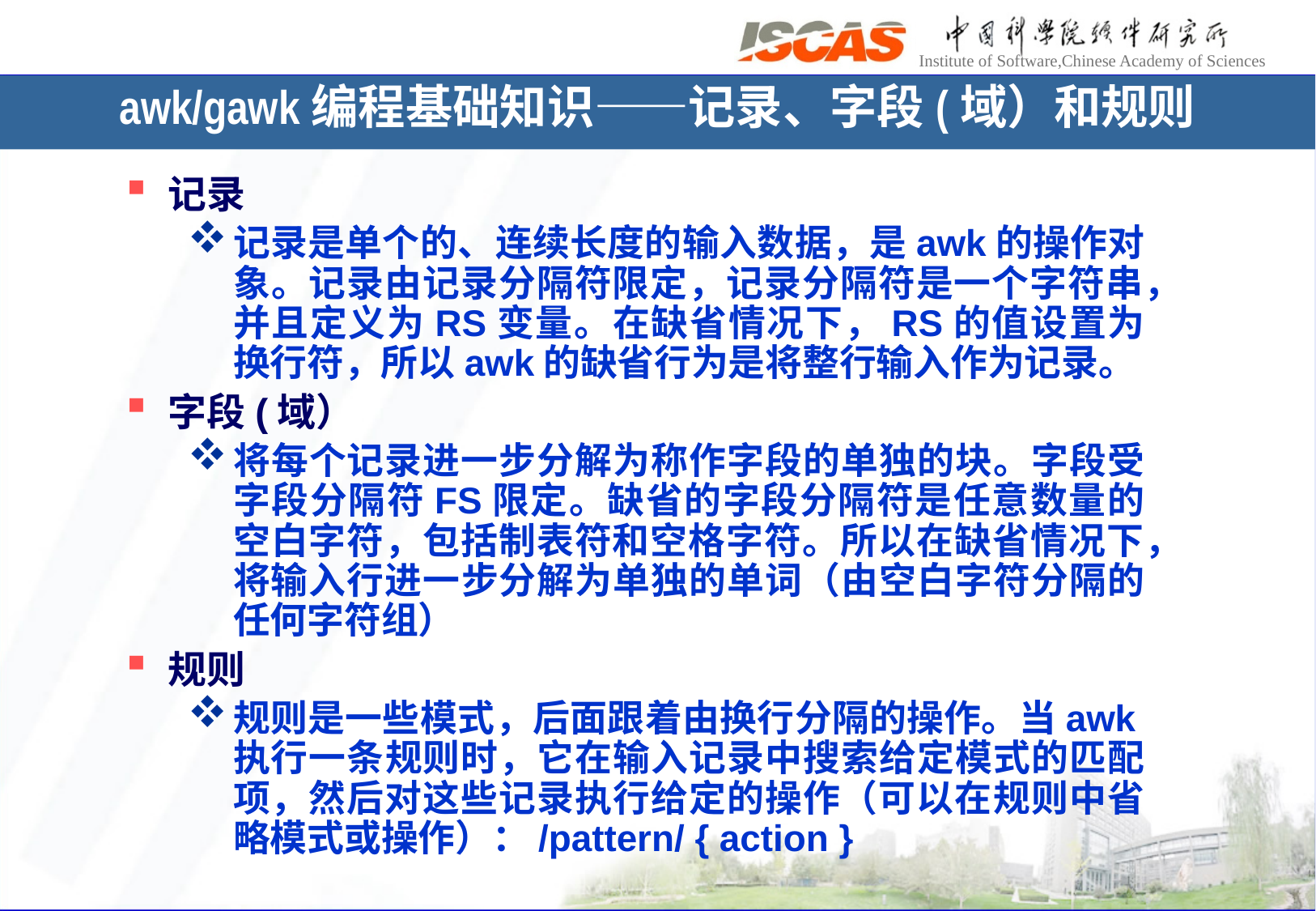

awk/gawk编程基础知识——记录、字段(域）和规则
记录
记录是单个的、连续长度的输入数据，是awk的操作对象。记录由记录分隔符限定，记录分隔符是一个字符串，并且定义为RS变量。在缺省情况下，RS的值设置为换行符，所以awk的缺省行为是将整行输入作为记录。
字段(域）
将每个记录进一步分解为称作字段的单独的块。字段受字段分隔符FS限定。缺省的字段分隔符是任意数量的空白字符，包括制表符和空格字符。所以在缺省情况下，将输入行进一步分解为单独的单词（由空白字符分隔的任何字符组）
规则
规则是一些模式，后面跟着由换行分隔的操作。当awk执行一条规则时，它在输入记录中搜索给定模式的匹配项，然后对这些记录执行给定的操作（可以在规则中省略模式或操作）：/pattern/ { action }